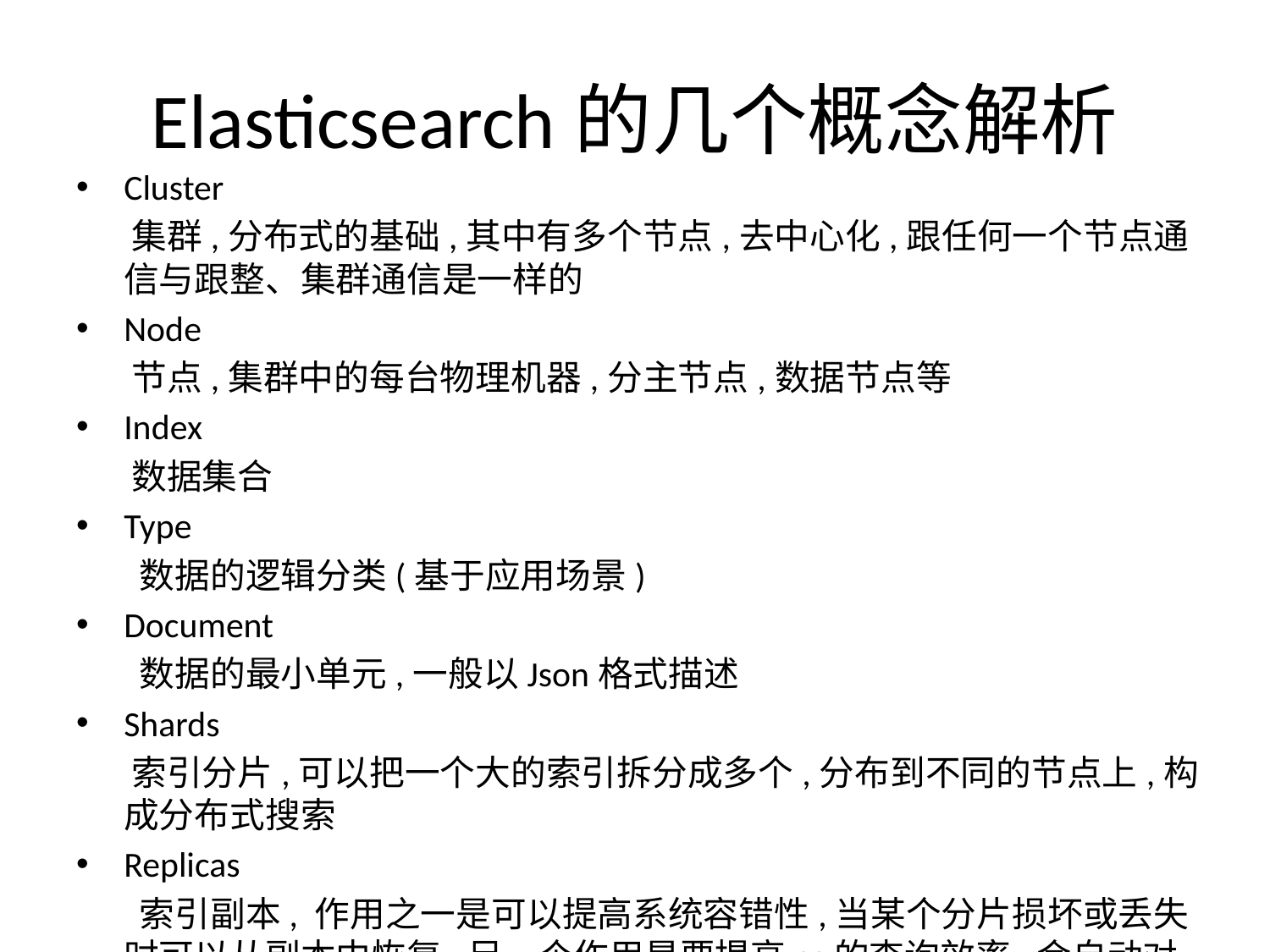

# Elasticsearch的几个概念解析
Cluster
      集群,分布式的基础,其中有多个节点,去中心化,跟任何一个节点通信与跟整、集群通信是一样的
Node
      节点,集群中的每台物理机器,分主节点,数据节点等
Index
      数据集合
Type
       数据的逻辑分类(基于应用场景)
Document
       数据的最小单元,一般以Json格式描述
Shards
      索引分片,可以把一个大的索引拆分成多个,分布到不同的节点上,构成分布式搜索
Replicas
       索引副本, 作用之一是可以提高系统容错性,当某个分片损坏或丢失时可以从副本中恢复,另一个作用是要提高es的查询效率,会自动对搜索请求进行负载均衡